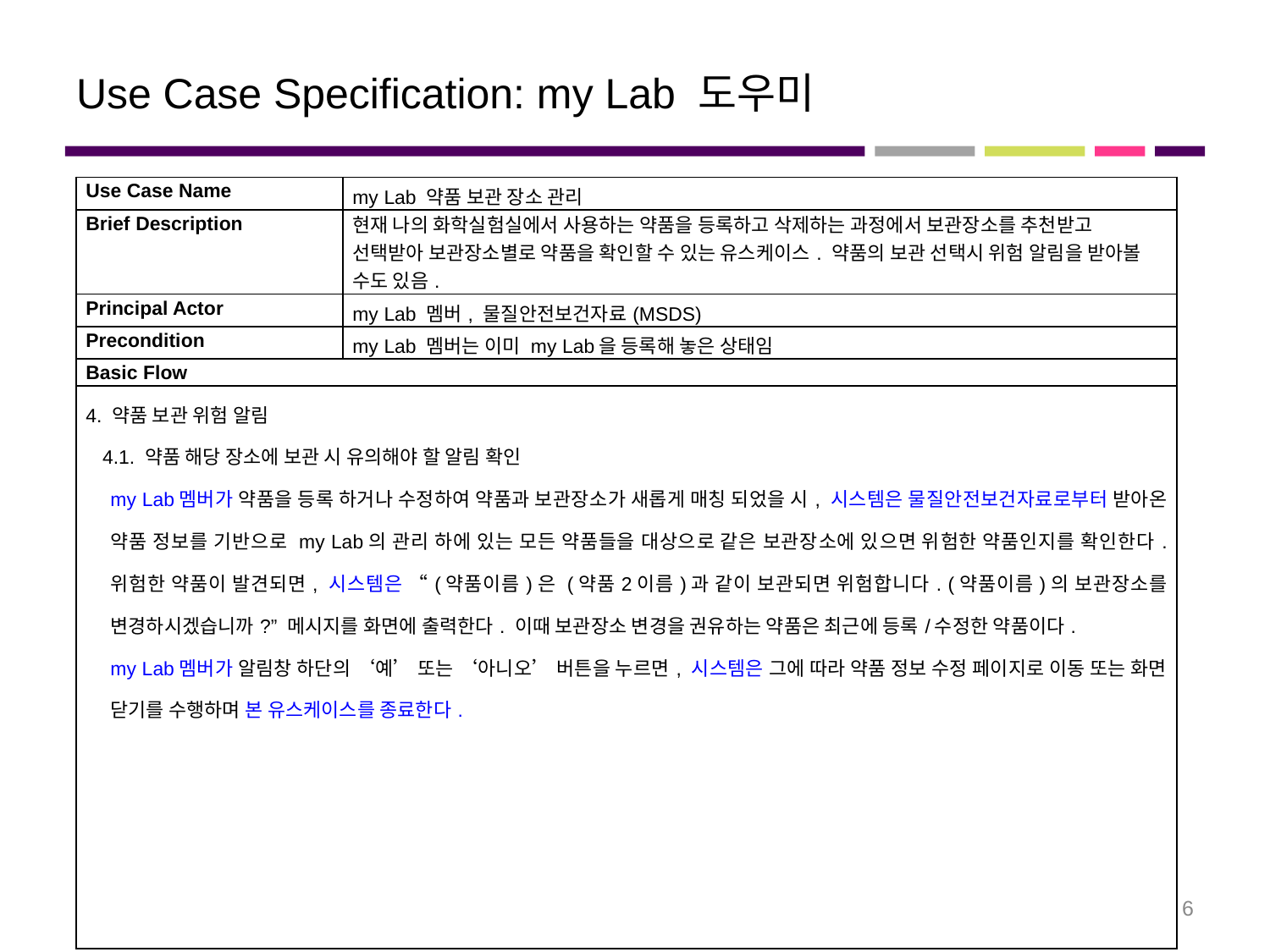

# Use Case Specification: my Lab 도우미
| Use Case Name | my Lab 약품 보관 장소 관리 |
| --- | --- |
| Brief Description | 현재 나의 화학실험실에서 사용하는 약품을 등록하고 삭제하는 과정에서 보관장소를 추천받고 선택받아 보관장소별로 약품을 확인할 수 있는 유스케이스. 약품의 보관 선택시 위험 알림을 받아볼 수도 있음. |
| Principal Actor | my Lab 멤버, 물질안전보건자료(MSDS) |
| Precondition | my Lab 멤버는 이미 my Lab을 등록해 놓은 상태임 |
| Basic Flow |  |
| 4. 약품 보관 위험 알림 4.1. 약품 해당 장소에 보관 시 유의해야 할 알림 확인 my Lab멤버가 약품을 등록 하거나 수정하여 약품과 보관장소가 새롭게 매칭 되었을 시, 시스템은 물질안전보건자료로부터 받아온 약품 정보를 기반으로 my Lab의 관리 하에 있는 모든 약품들을 대상으로 같은 보관장소에 있으면 위험한 약품인지를 확인한다. 위험한 약품이 발견되면, 시스템은 “(약품이름)은 (약품2이름)과 같이 보관되면 위험합니다. (약품이름)의 보관장소를 변경하시겠습니까?” 메시지를 화면에 출력한다. 이때 보관장소 변경을 권유하는 약품은 최근에 등록/수정한 약품이다. my Lab멤버가 알림창 하단의 ‘예’ 또는 ‘아니오’ 버튼을 누르면, 시스템은 그에 따라 약품 정보 수정 페이지로 이동 또는 화면 닫기를 수행하며 본 유스케이스를 종료한다. |  |
6